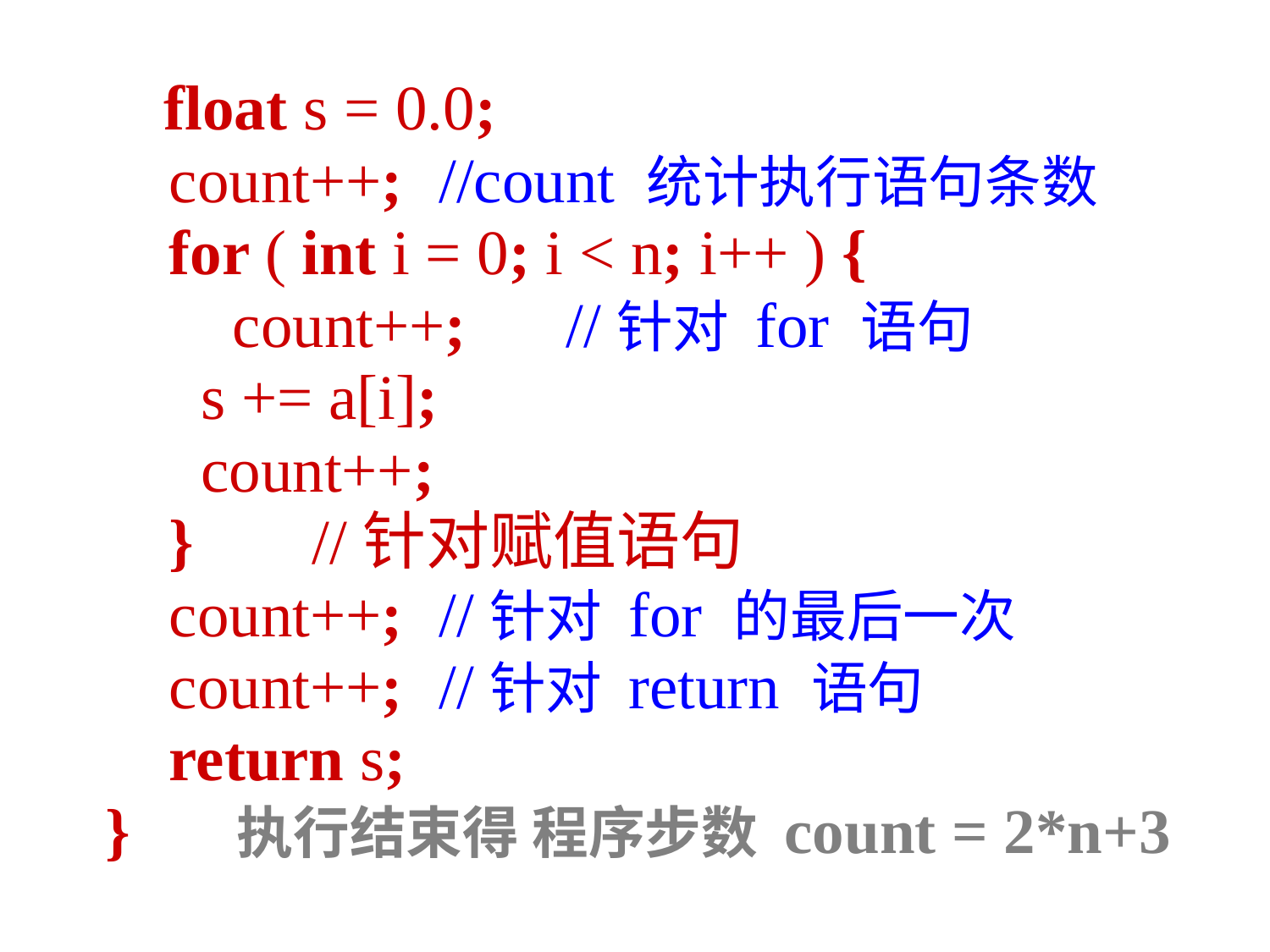

float s = 0.0;
       count++;	//count 统计执行语句条数
       for ( int i = 0; i < n; i++ ) {
           count++;	//针对 for 语句
	 s += a[i];
	 count++;
       }	//针对赋值语句
       count++;	//针对 for 的最后一次
       count++;	//针对 return 语句
       return s;
   }       执行结束得 程序步数 count = 2*n+3